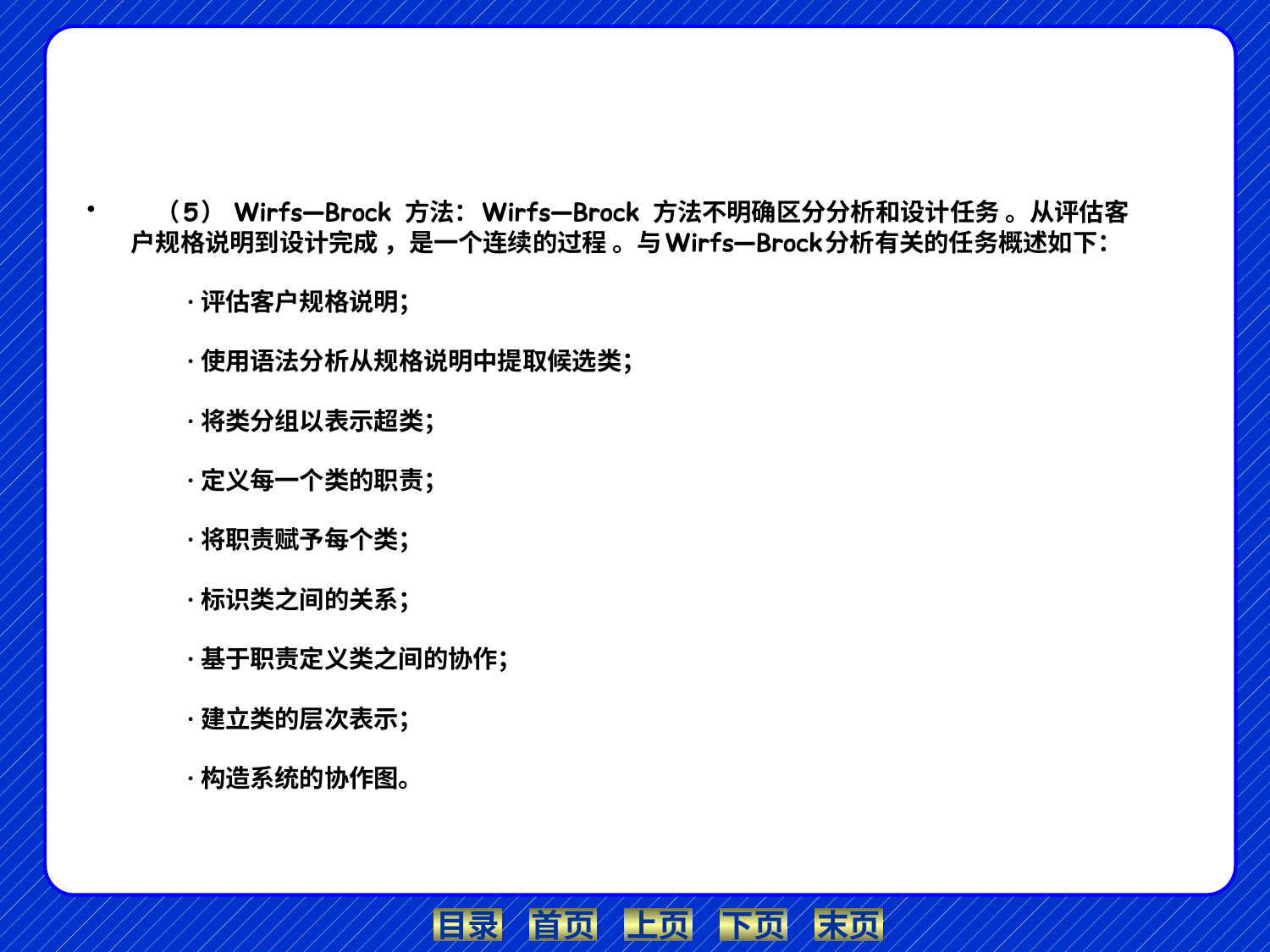

#
　（5） Wirfs―Brock 方法：Wirfs―Brock 方法不明确区分分析和设计任务 。从评估客户规格说明到设计完成 ，是一个连续的过程 。与Wirfs―Brock分析有关的任务概述如下：
　　·评估客户规格说明；
　　·使用语法分析从规格说明中提取候选类；
　　·将类分组以表示超类；
　　·定义每一个类的职责；
　　·将职责赋予每个类；
　　·标识类之间的关系；
　　·基于职责定义类之间的协作；
　　·建立类的层次表示；
　　·构造系统的协作图。